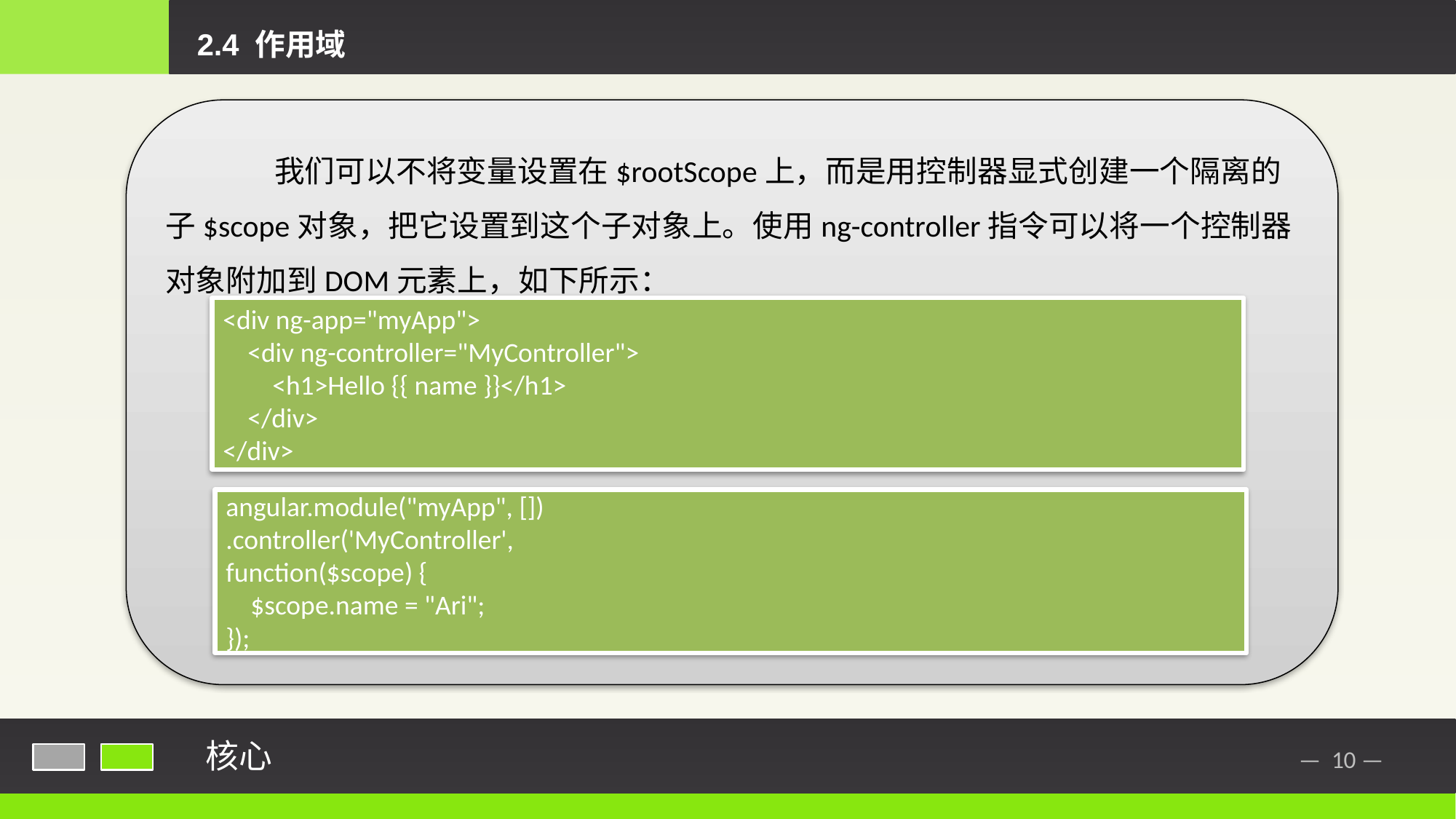

2.4 作用域
	我们可以不将变量设置在$rootScope上，而是用控制器显式创建一个隔离的子$scope对象，把它设置到这个子对象上。使用ng-controller指令可以将一个控制器对象附加到DOM元素上，如下所示：

<div ng-app="myApp">
    <div ng-controller="MyController">
        <h1>Hello {{ name }}</h1>
    </div>
</div>
angular.module("myApp", [])
.controller('MyController',
function($scope) {
    $scope.name = "Ari";
});